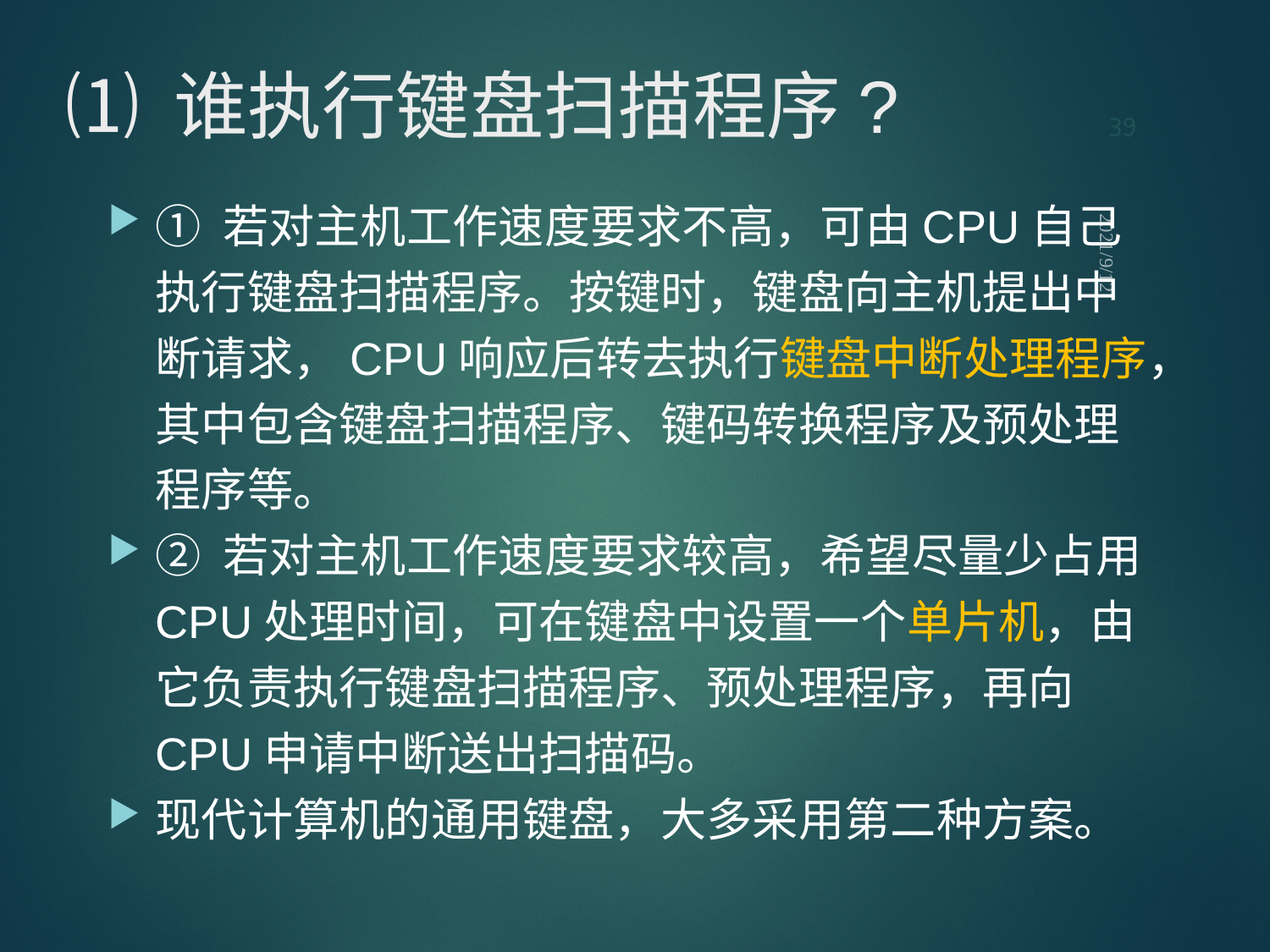

39
# ⑴ 谁执行键盘扫描程序?
① 若对主机工作速度要求不高，可由CPU自己执行键盘扫描程序。按键时，键盘向主机提出中断请求，CPU响应后转去执行键盘中断处理程序，其中包含键盘扫描程序、键码转换程序及预处理程序等。
② 若对主机工作速度要求较高，希望尽量少占用CPU处理时间，可在键盘中设置一个单片机，由它负责执行键盘扫描程序、预处理程序，再向CPU申请中断送出扫描码。
现代计算机的通用键盘，大多采用第二种方案。
2021/9/12